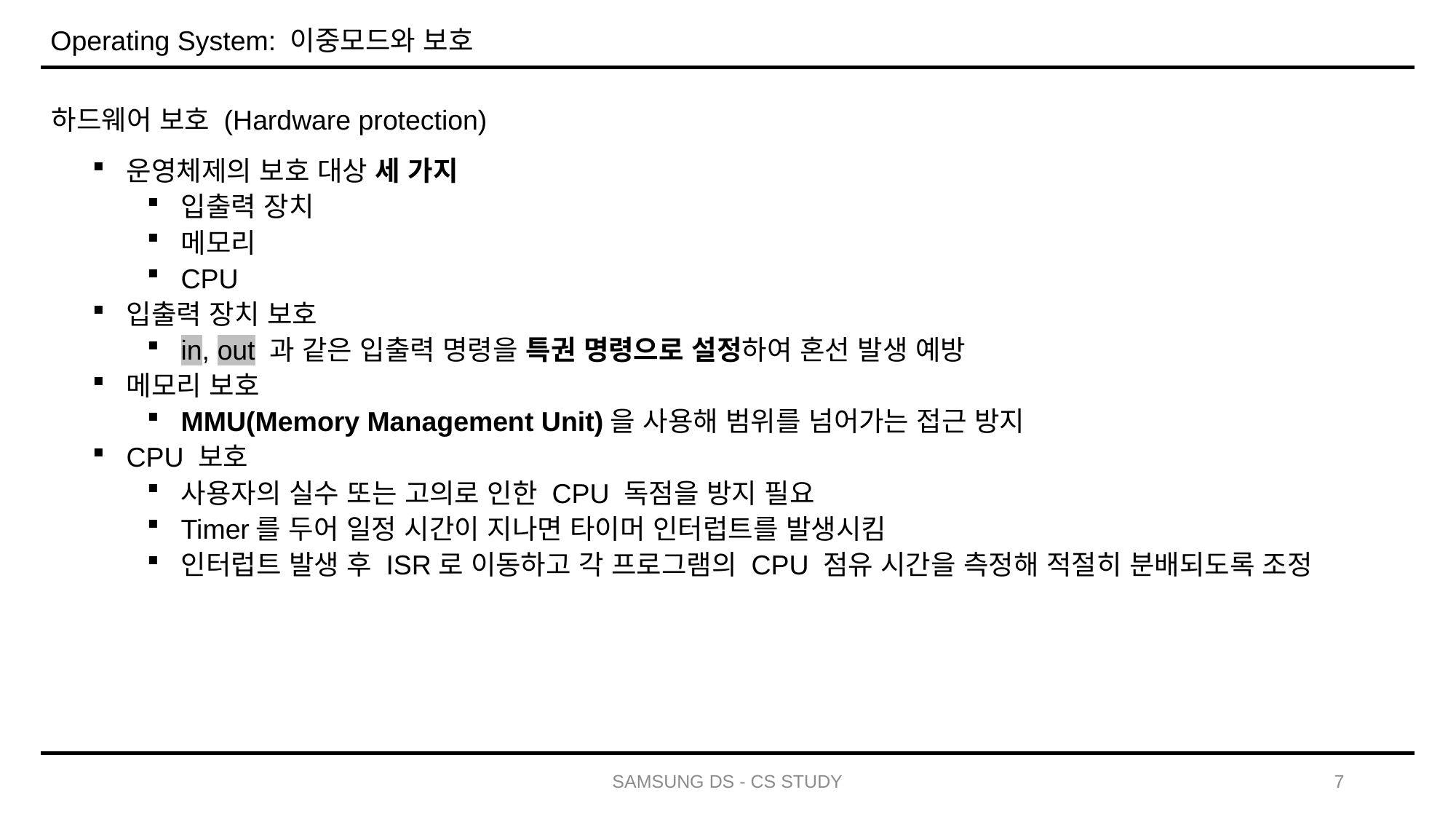

Operating System: 이중모드와 보호
하드웨어 보호 (Hardware protection)
운영체제의 보호 대상 세 가지
입출력 장치
메모리
CPU
입출력 장치 보호
in, out 과 같은 입출력 명령을 특권 명령으로 설정하여 혼선 발생 예방
메모리 보호
MMU(Memory Management Unit)을 사용해 범위를 넘어가는 접근 방지
CPU 보호
사용자의 실수 또는 고의로 인한 CPU 독점을 방지 필요
Timer를 두어 일정 시간이 지나면 타이머 인터럽트를 발생시킴
인터럽트 발생 후 ISR로 이동하고 각 프로그램의 CPU 점유 시간을 측정해 적절히 분배되도록 조정
SAMSUNG DS - CS STUDY
7